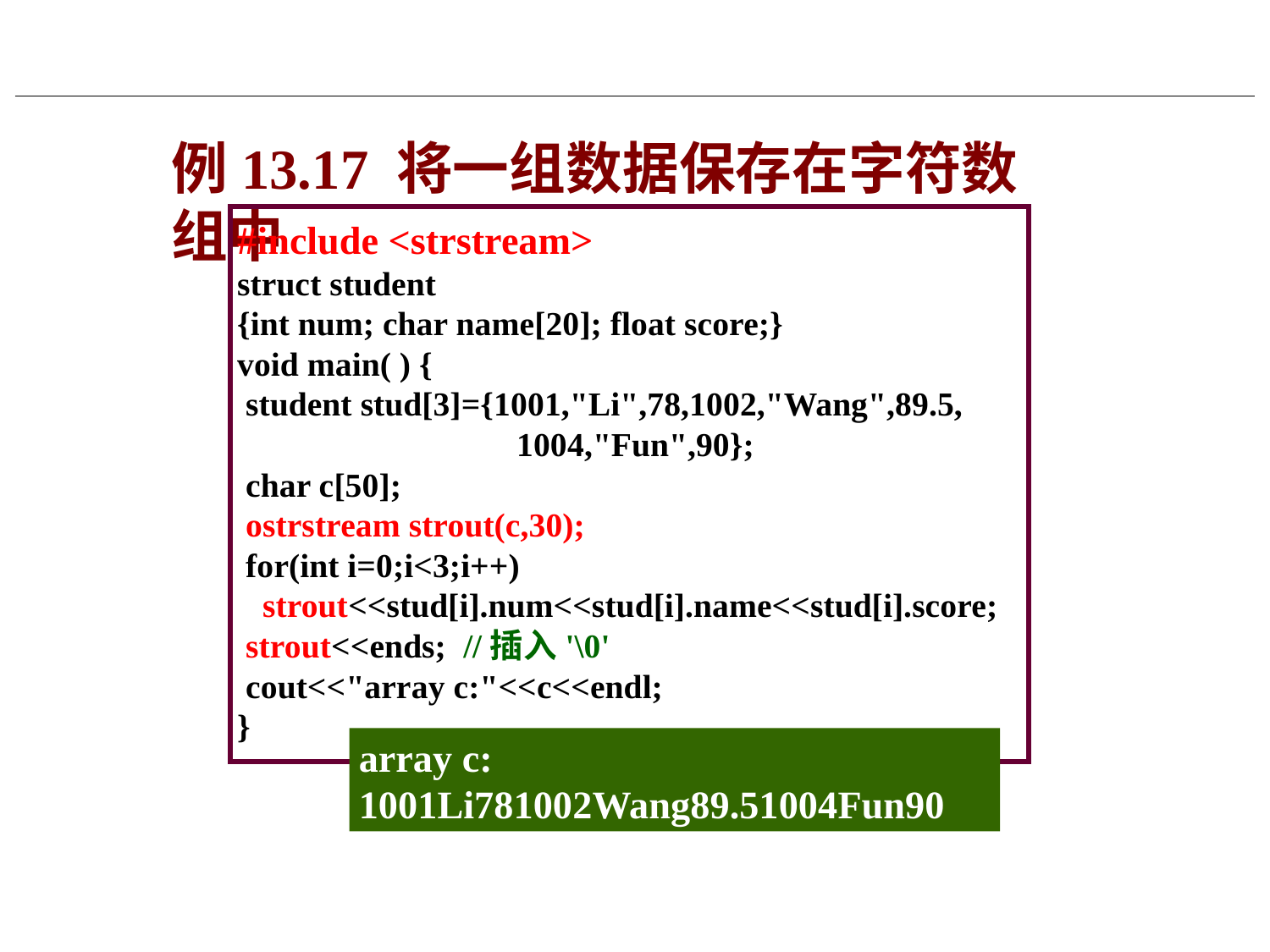

370
# 例13.17 将一组数据保存在字符数组中
#include <strstream>
struct student
{int num; char name[20]; float score;}
void main( ) {
 student stud[3]={1001,"Li",78,1002,"Wang",89.5,
                                 1004,"Fun",90};
 char c[50];
 ostrstream strout(c,30);
 for(int i=0;i<3;i++)
   strout<<stud[i].num<<stud[i].name<<stud[i].score;
 strout<<ends;  //插入'\0'
 cout<<"array c:"<<c<<endl;
}
array c:
1001Li781002Wang89.51004Fun90